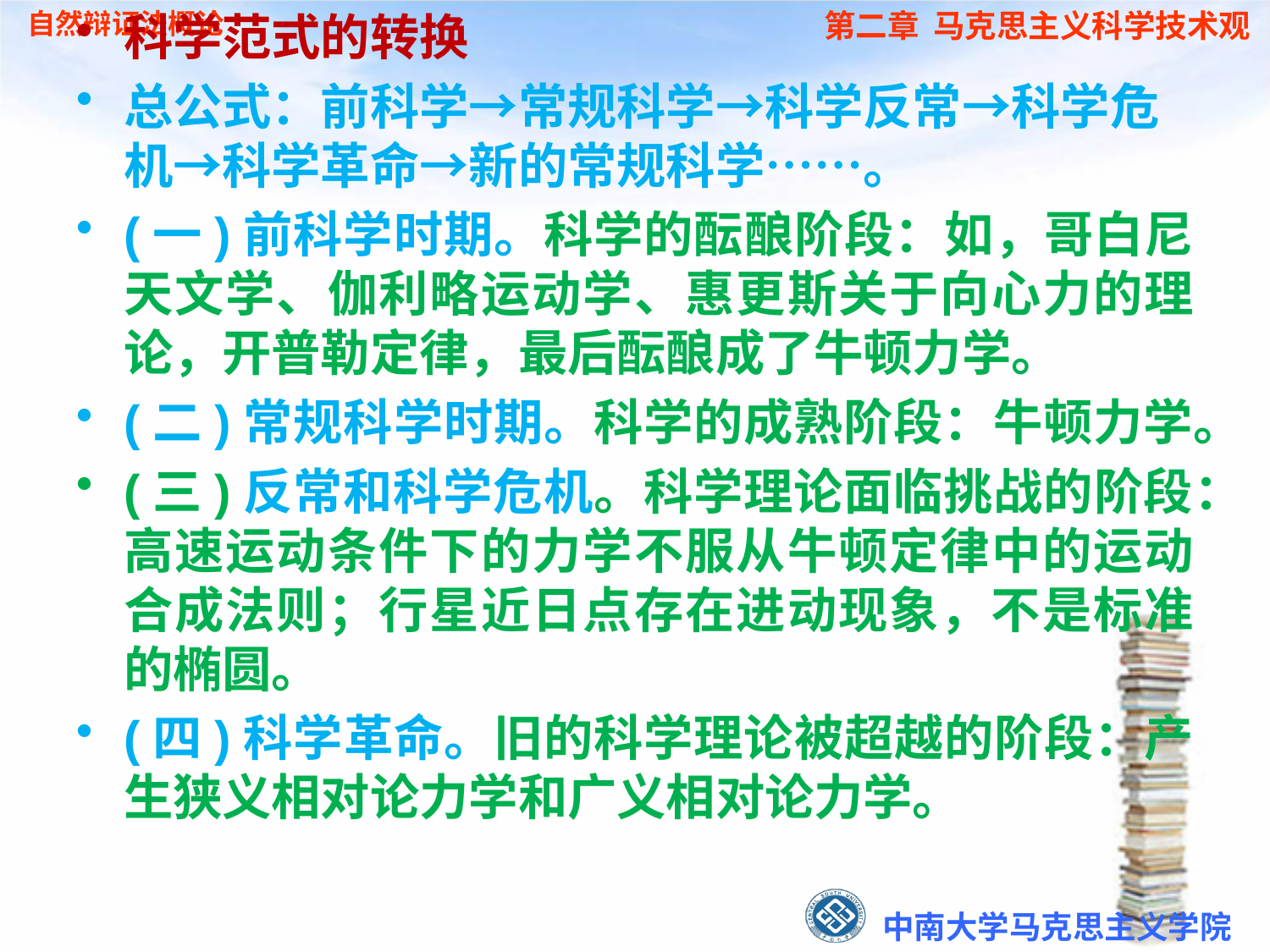

科学范式的转换
总公式：前科学→常规科学→科学反常→科学危机→科学革命→新的常规科学……。
(一)前科学时期。科学的酝酿阶段：如，哥白尼天文学、伽利略运动学、惠更斯关于向心力的理论，开普勒定律，最后酝酿成了牛顿力学。
(二)常规科学时期。科学的成熟阶段：牛顿力学。
(三)反常和科学危机。科学理论面临挑战的阶段：高速运动条件下的力学不服从牛顿定律中的运动合成法则；行星近日点存在进动现象，不是标准的椭圆。
(四)科学革命。旧的科学理论被超越的阶段：产生狭义相对论力学和广义相对论力学。